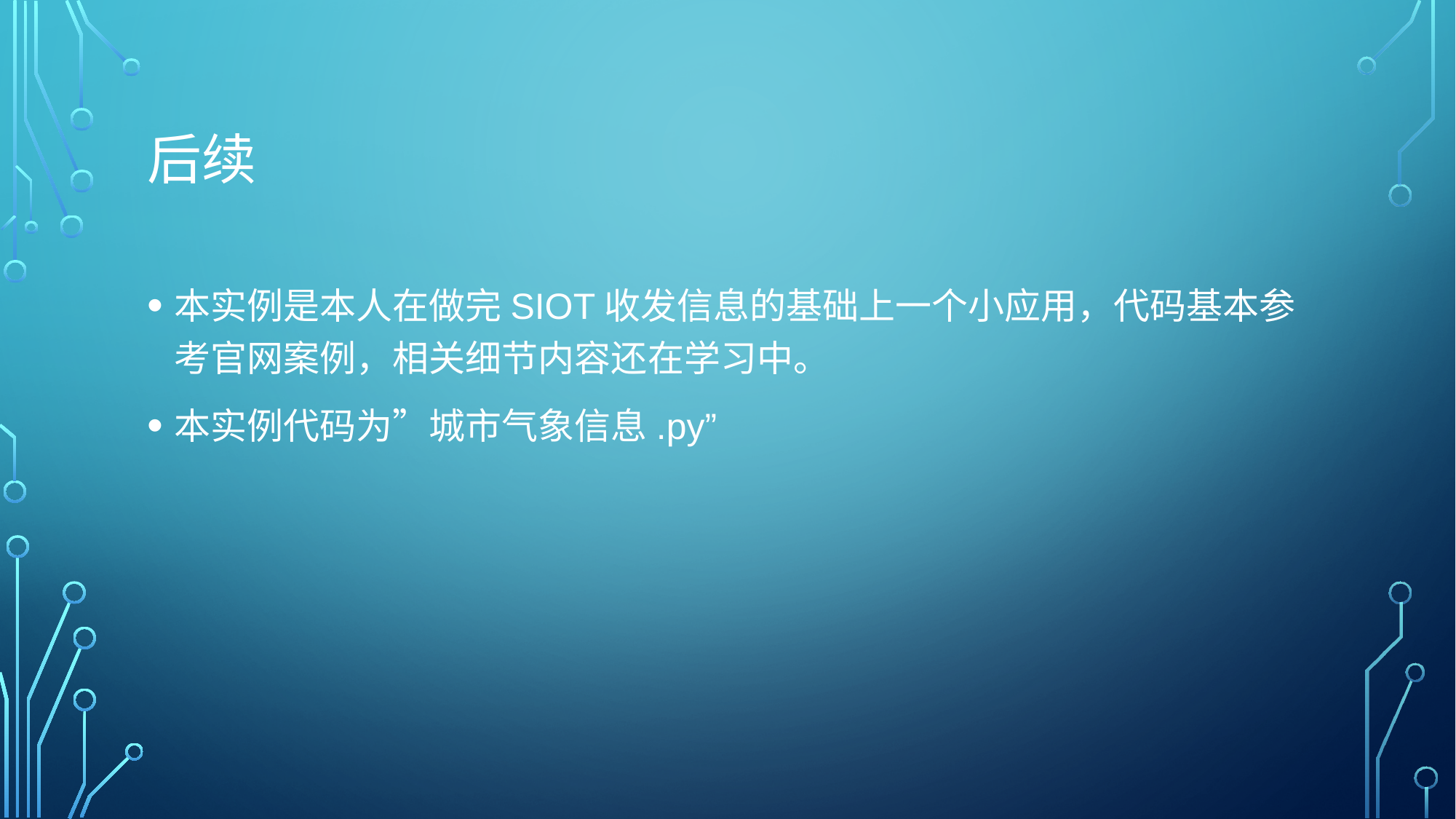

# 后续
本实例是本人在做完SIOT收发信息的基础上一个小应用，代码基本参考官网案例，相关细节内容还在学习中。
本实例代码为”城市气象信息.py”